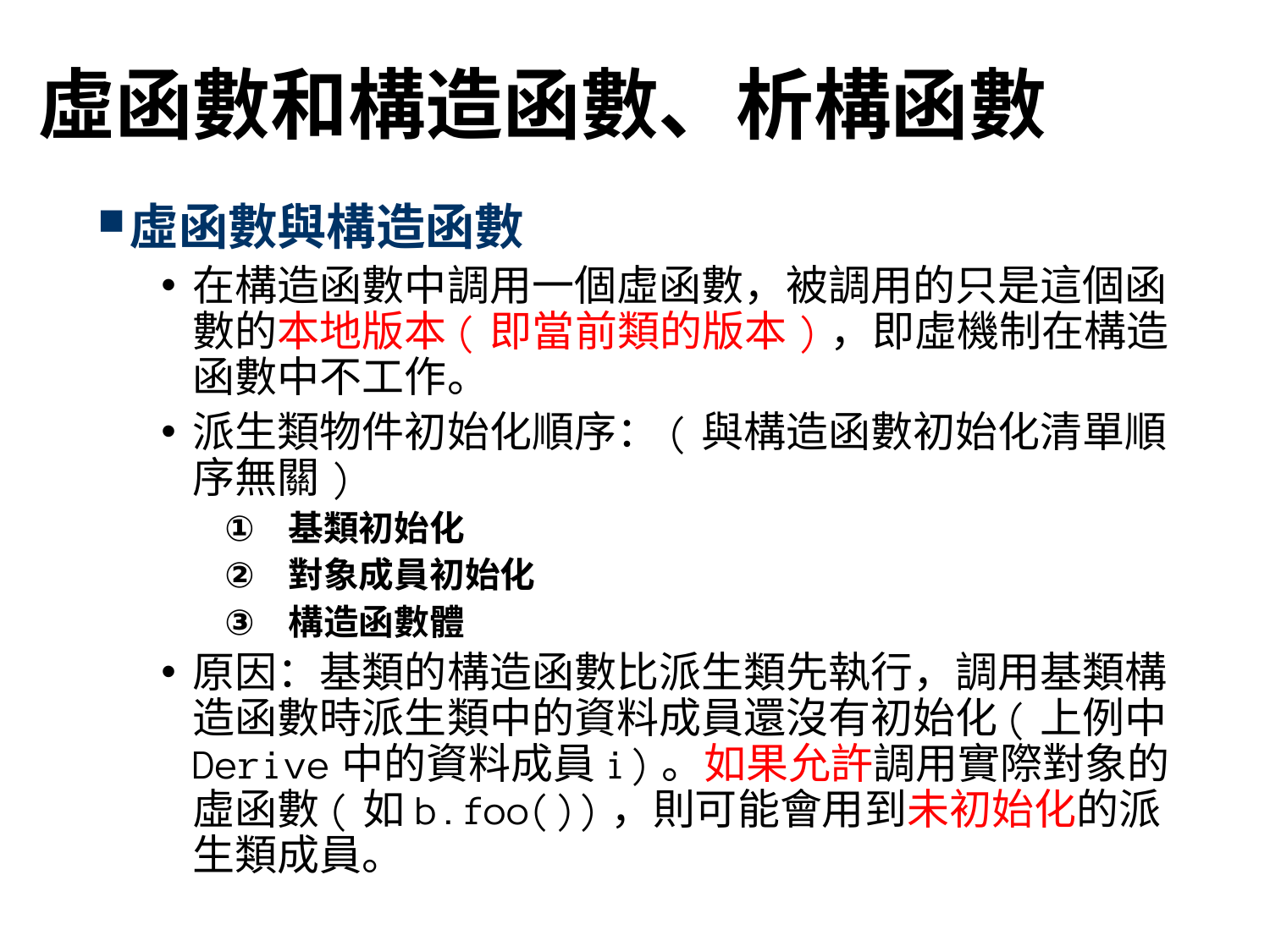

# 虛函數和構造函數、析構函數
虛函數與構造函數
在構造函數中調用一個虛函數，被調用的只是這個函數的本地版本(即當前類的版本)，即虛機制在構造函數中不工作。
派生類物件初始化順序：(與構造函數初始化清單順序無關)
基類初始化
對象成員初始化
構造函數體
原因：基類的構造函數比派生類先執行，調用基類構造函數時派生類中的資料成員還沒有初始化(上例中 Derive中的資料成員i)。如果允許調用實際對象的虛函數(如b.foo())，則可能會用到未初始化的派生類成員。